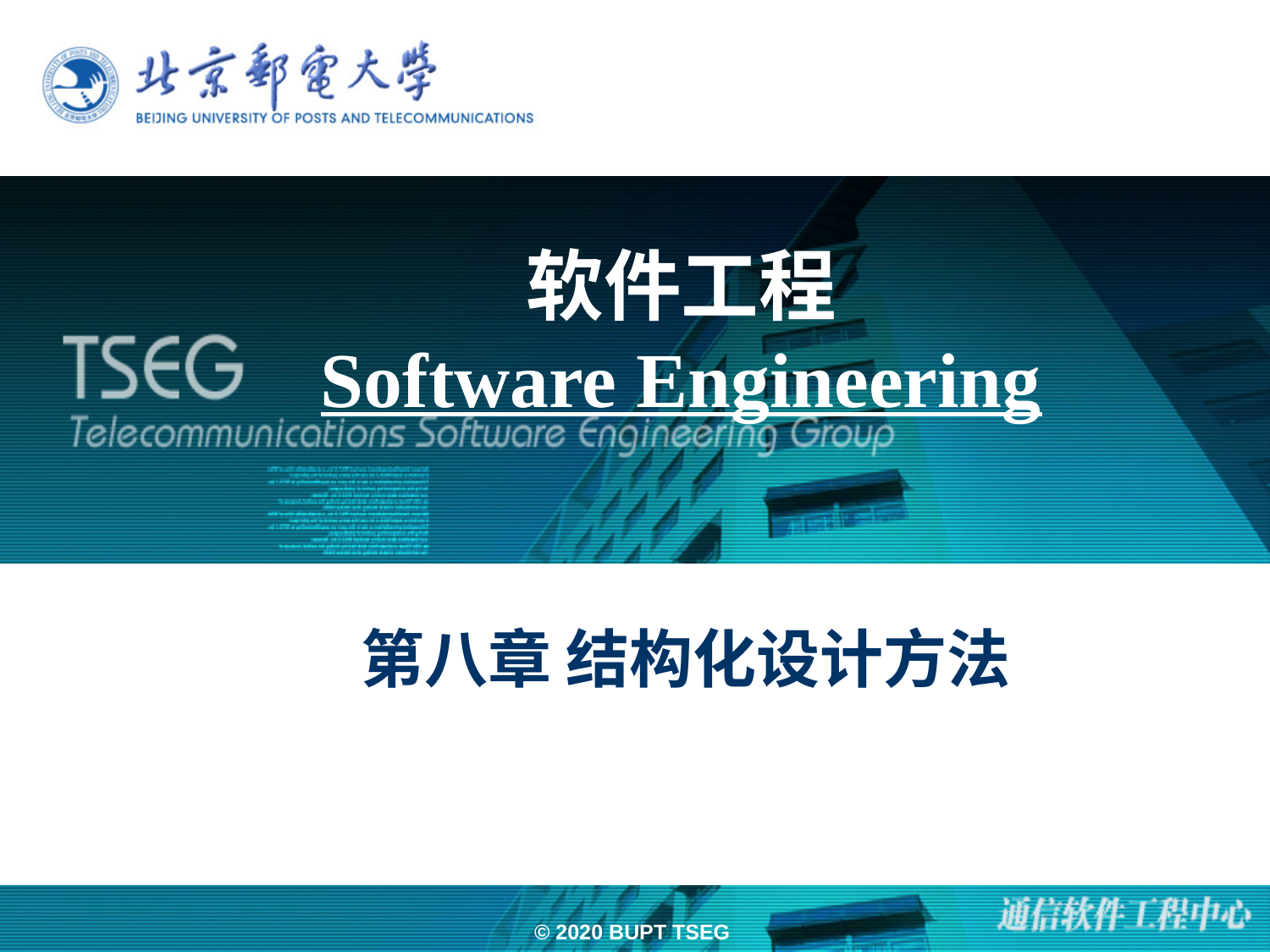

# 软件工程 Software Engineering
第八章 结构化设计方法
© 2020 BUPT TSEG